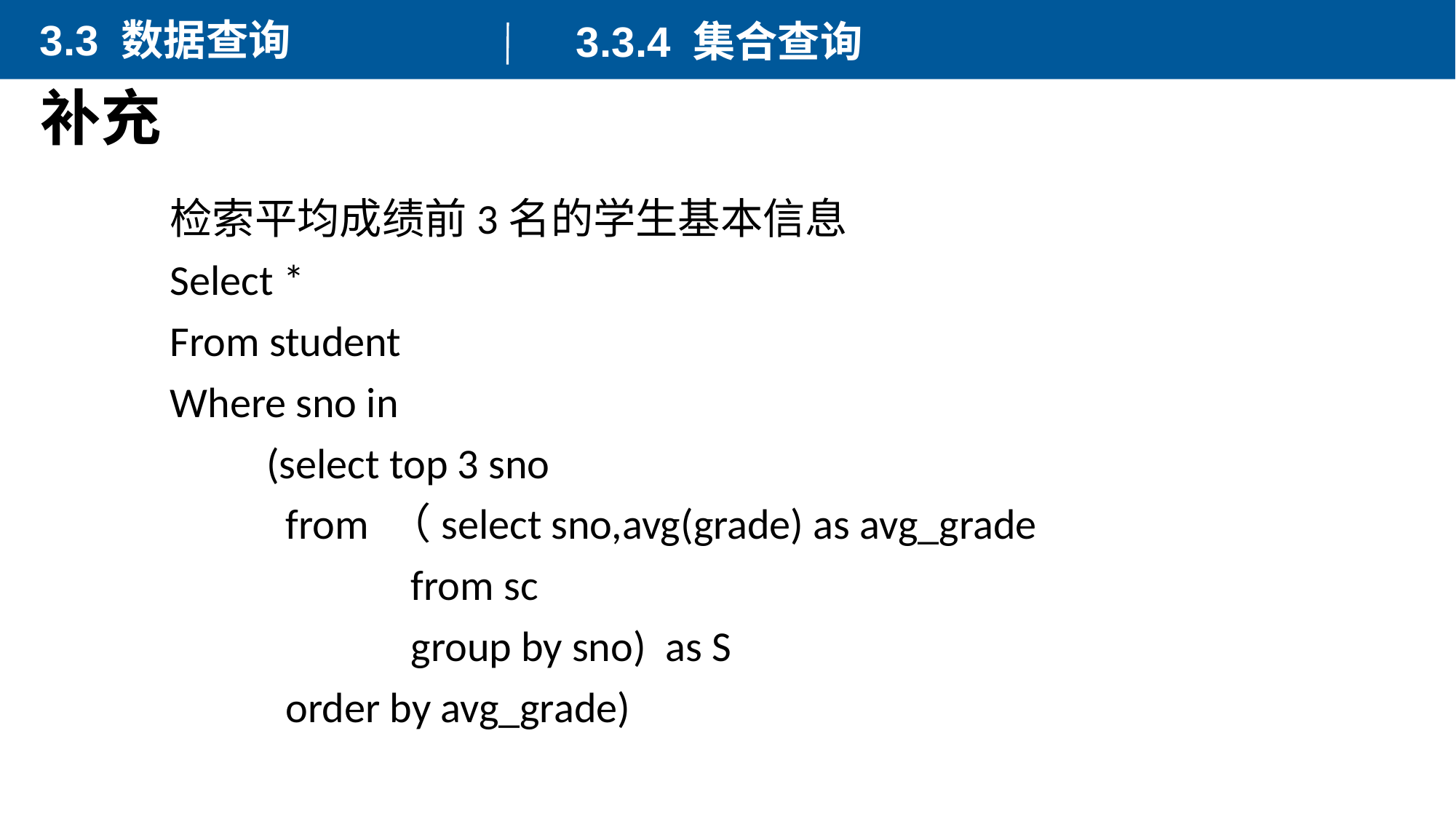

3.3 数据查询
3.3.4 集合查询
补充
检索平均成绩前3名的学生基本信息
Select *
From student
Where sno in
          (select top 3 sno
            from （select sno,avg(grade) as avg_grade
                         from sc
                         group by sno)  as S
            order by avg_grade)